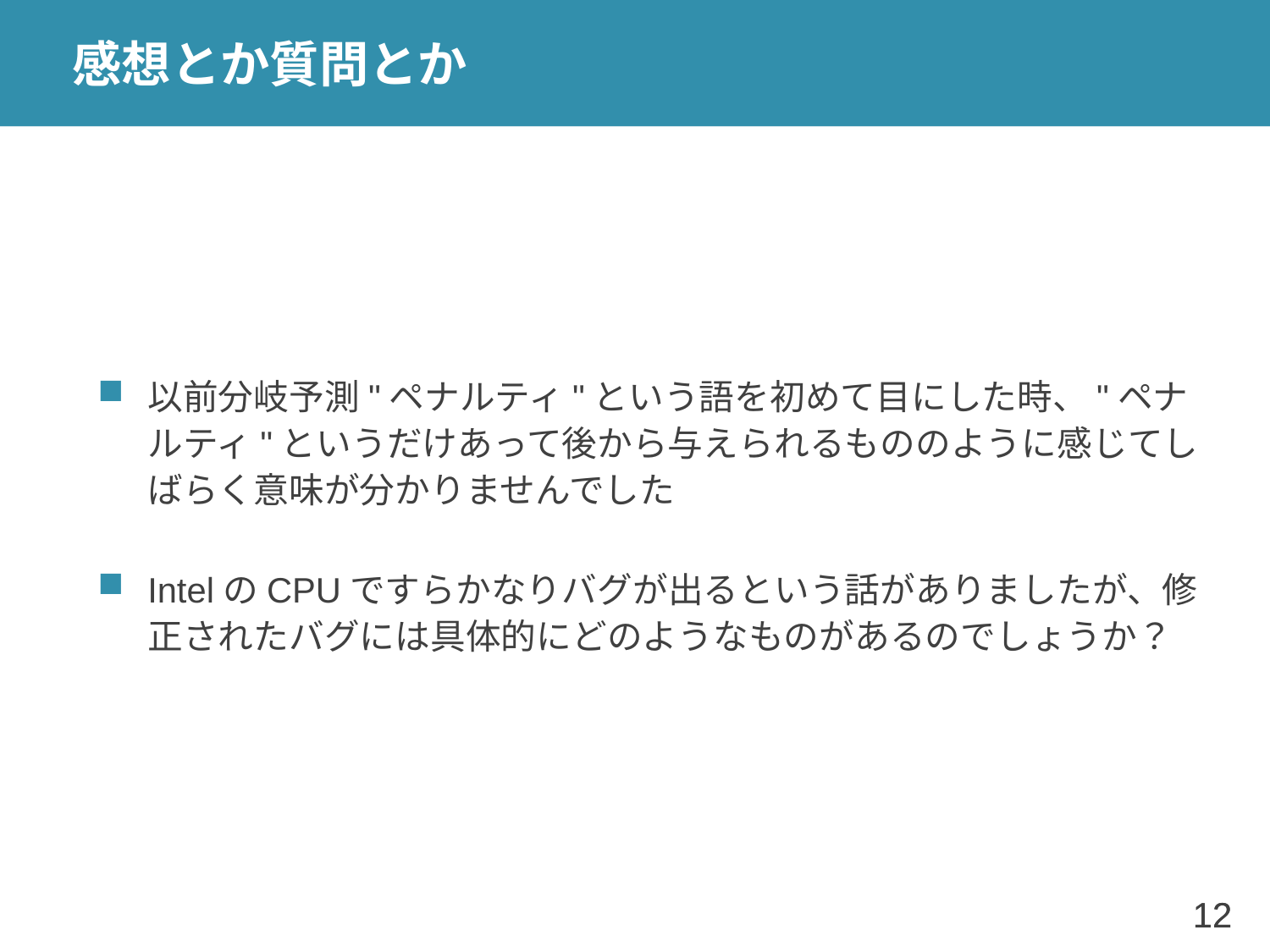

# 感想とか質問とか
以前分岐予測"ペナルティ"という語を初めて目にした時、"ペナルティ"というだけあって後から与えられるもののように感じてしばらく意味が分かりませんでした
IntelのCPUですらかなりバグが出るという話がありましたが、修正されたバグには具体的にどのようなものがあるのでしょうか？